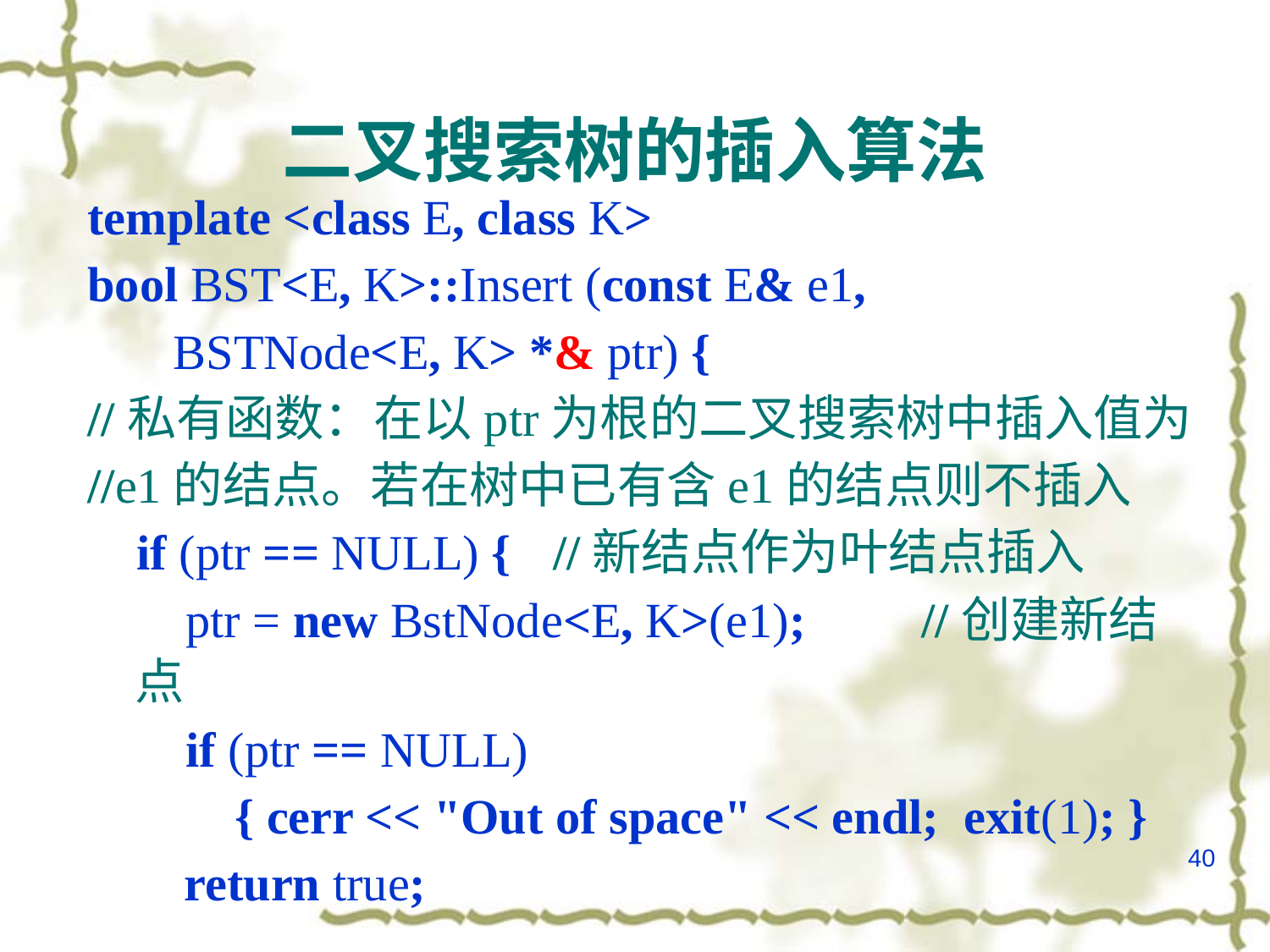

# 二叉搜索树的插入算法
template <class E, class K>
bool BST<E, K>::Insert (const E& e1,
       BSTNode<E, K> *& ptr) {
//私有函数：在以ptr为根的二叉搜索树中插入值为
//e1的结点。若在树中已有含e1的结点则不插入
    if (ptr == NULL) {	   //新结点作为叶结点插入
        ptr = new BstNode<E, K>(e1);	  //创建新结点
        if (ptr == NULL)
            { cerr << "Out of space" << endl;  exit(1); }
	    return true;
40